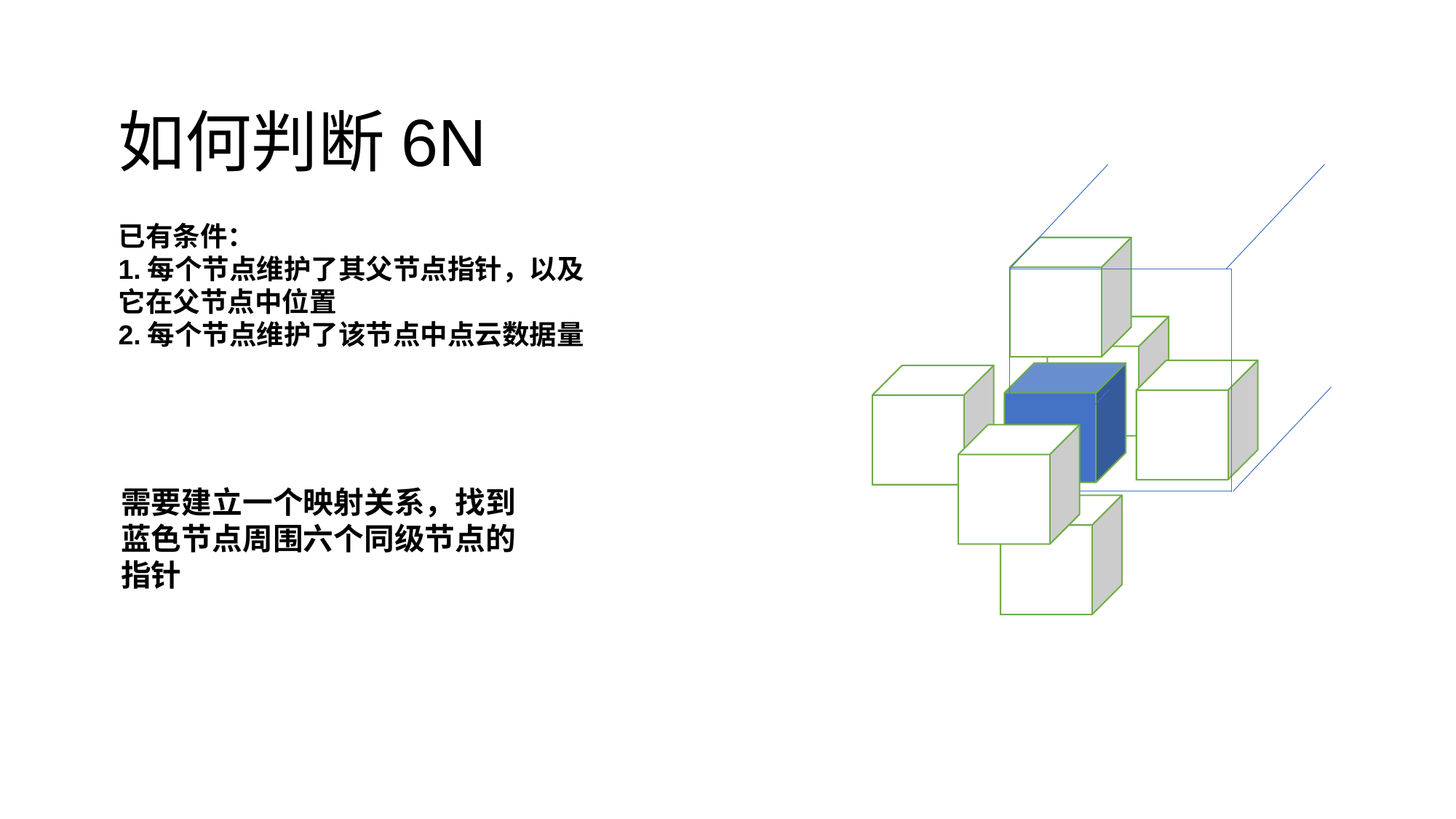

如何判断6N
已有条件：
1.每个节点维护了其父节点指针，以及它在父节点中位置
2.每个节点维护了该节点中点云数据量

需要建立一个映射关系，找到蓝色节点周围六个同级节点的指针